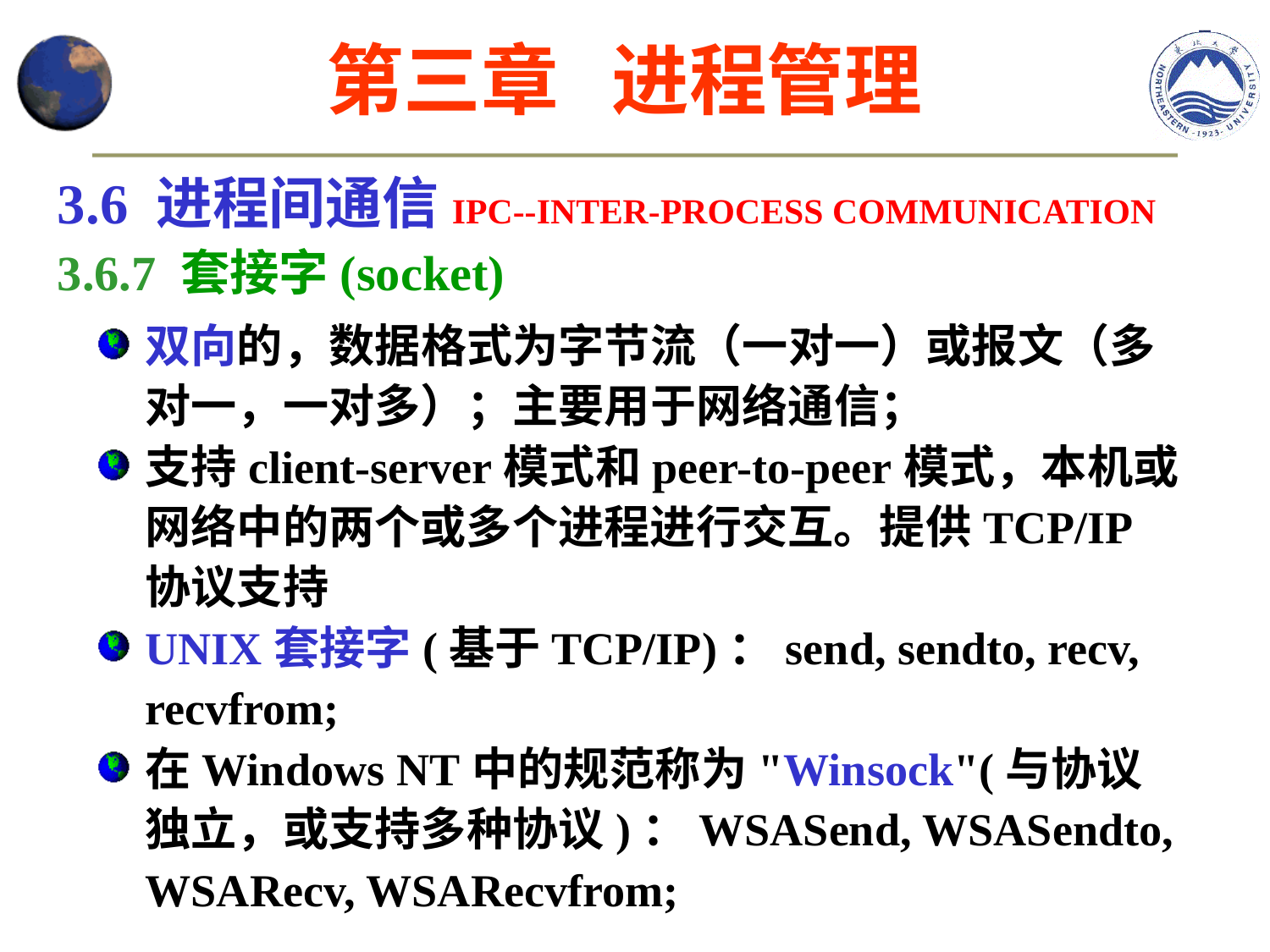

第三章   进程管理
3.6 进程间通信IPC--INTER-PROCESS COMMUNICATION
3.6.7 套接字(socket)
双向的，数据格式为字节流（一对一）或报文（多对一，一对多）；主要用于网络通信；
支持client-server模式和peer-to-peer模式，本机或网络中的两个或多个进程进行交互。提供TCP/IP协议支持
UNIX套接字(基于TCP/IP)：send, sendto, recv, recvfrom;
在Windows NT中的规范称为"Winsock"(与协议独立，或支持多种协议)：WSASend, WSASendto, WSARecv, WSARecvfrom;